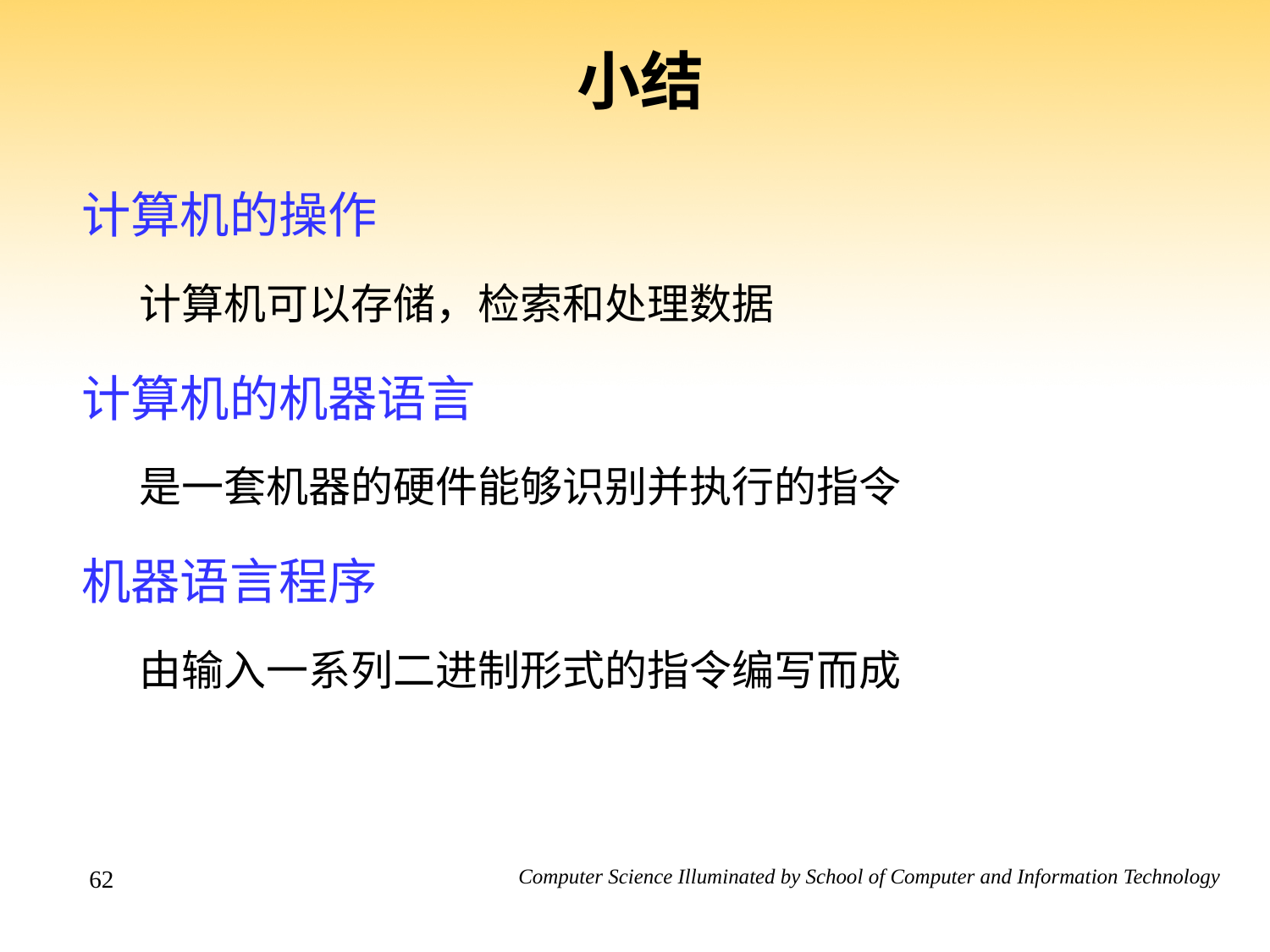

小结
计算机的操作
     计算机可以存储，检索和处理数据
计算机的机器语言
     是一套机器的硬件能够识别并执行的指令
机器语言程序
     由输入一系列二进制形式的指令编写而成

62